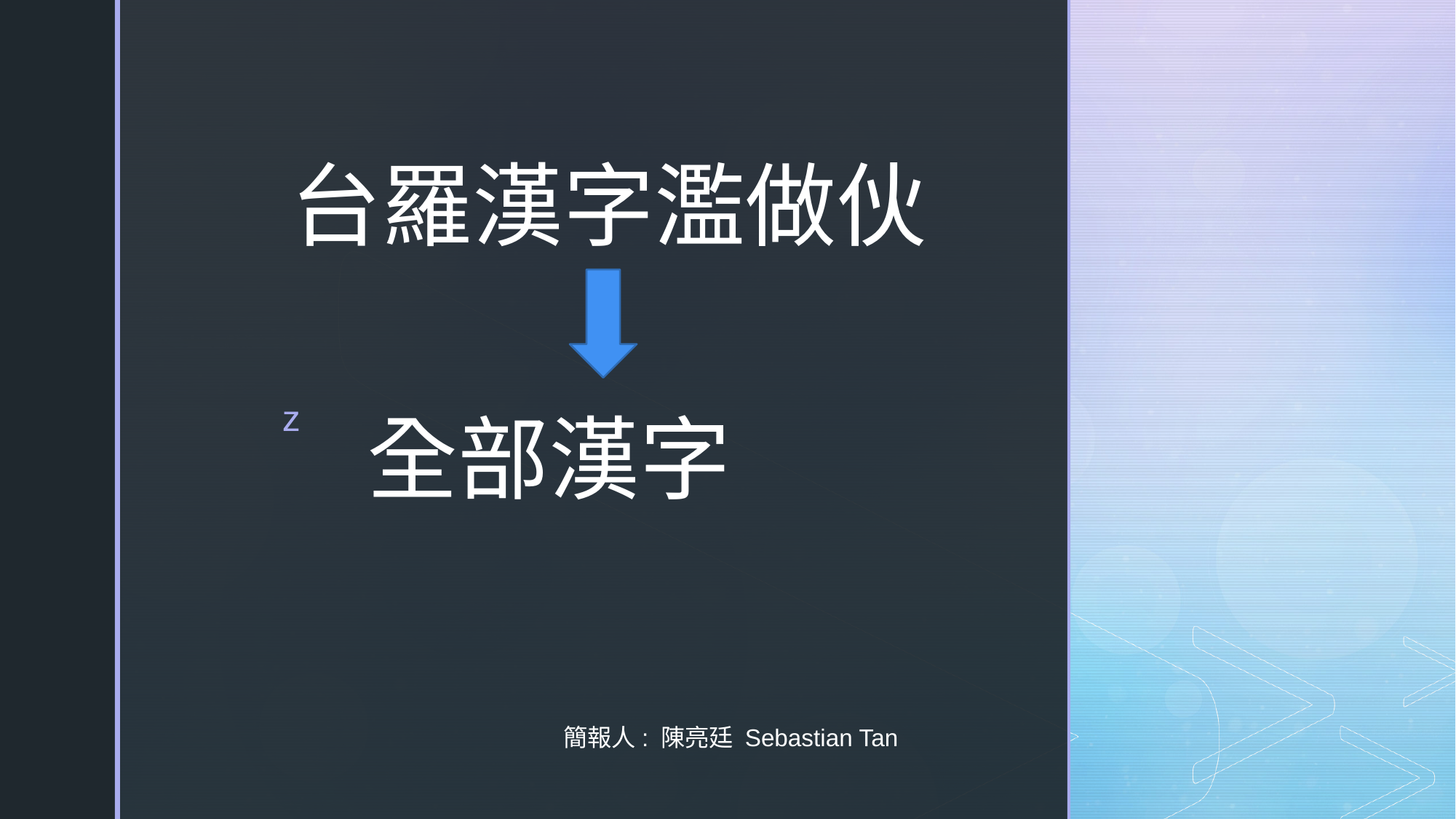

# 台羅漢字濫做伙

全部漢字
簡報人: 陳亮廷 Sebastian Tan